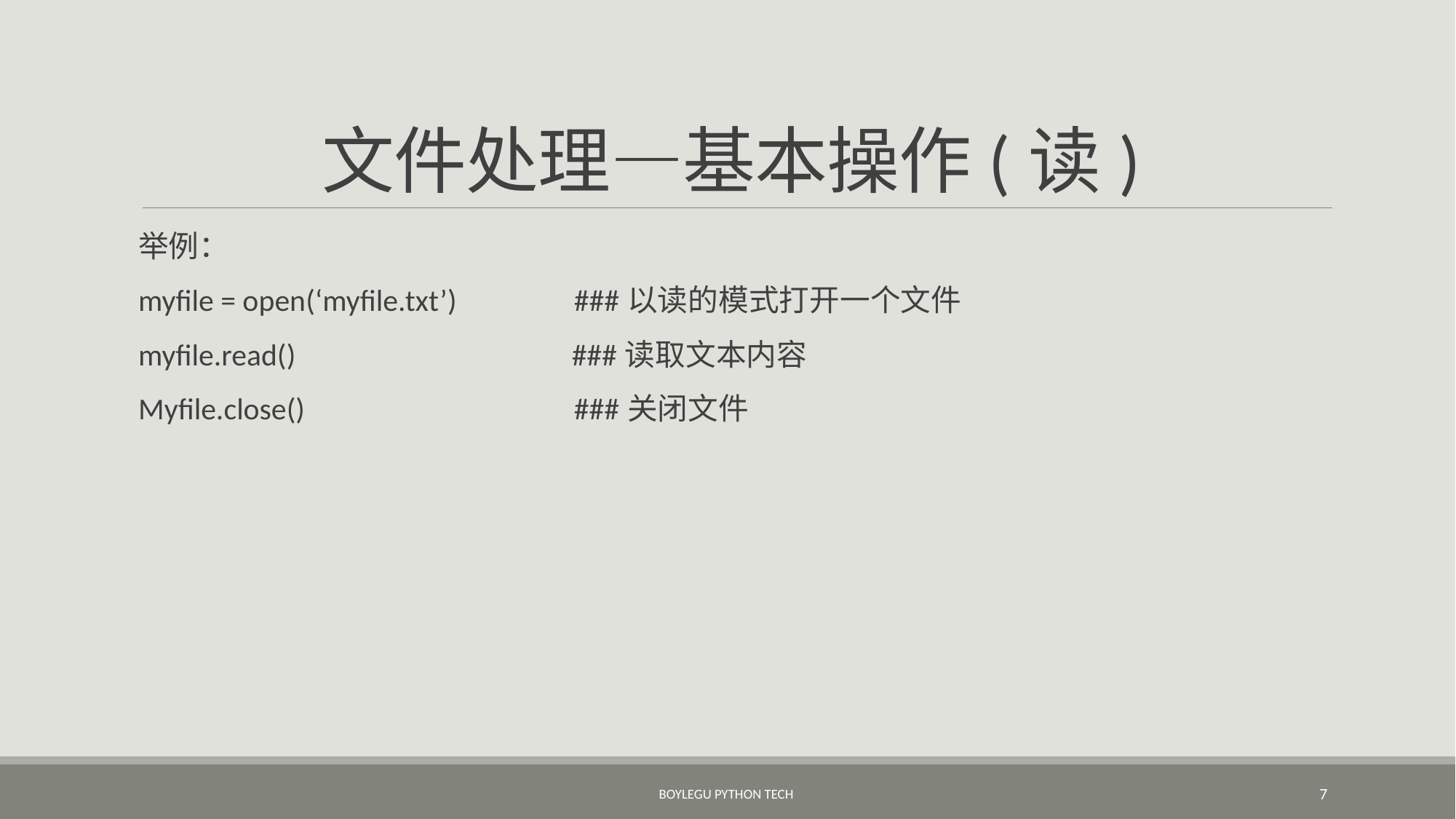

# 文件处理—基本操作(读)
举例：
myfile = open(‘myfile.txt’)                 ###以读的模式打开一个文件
myfile.read()                                        ###读取文本内容
Myfile.close()                                       ###关闭文件

BoyleGu Python Tech
7